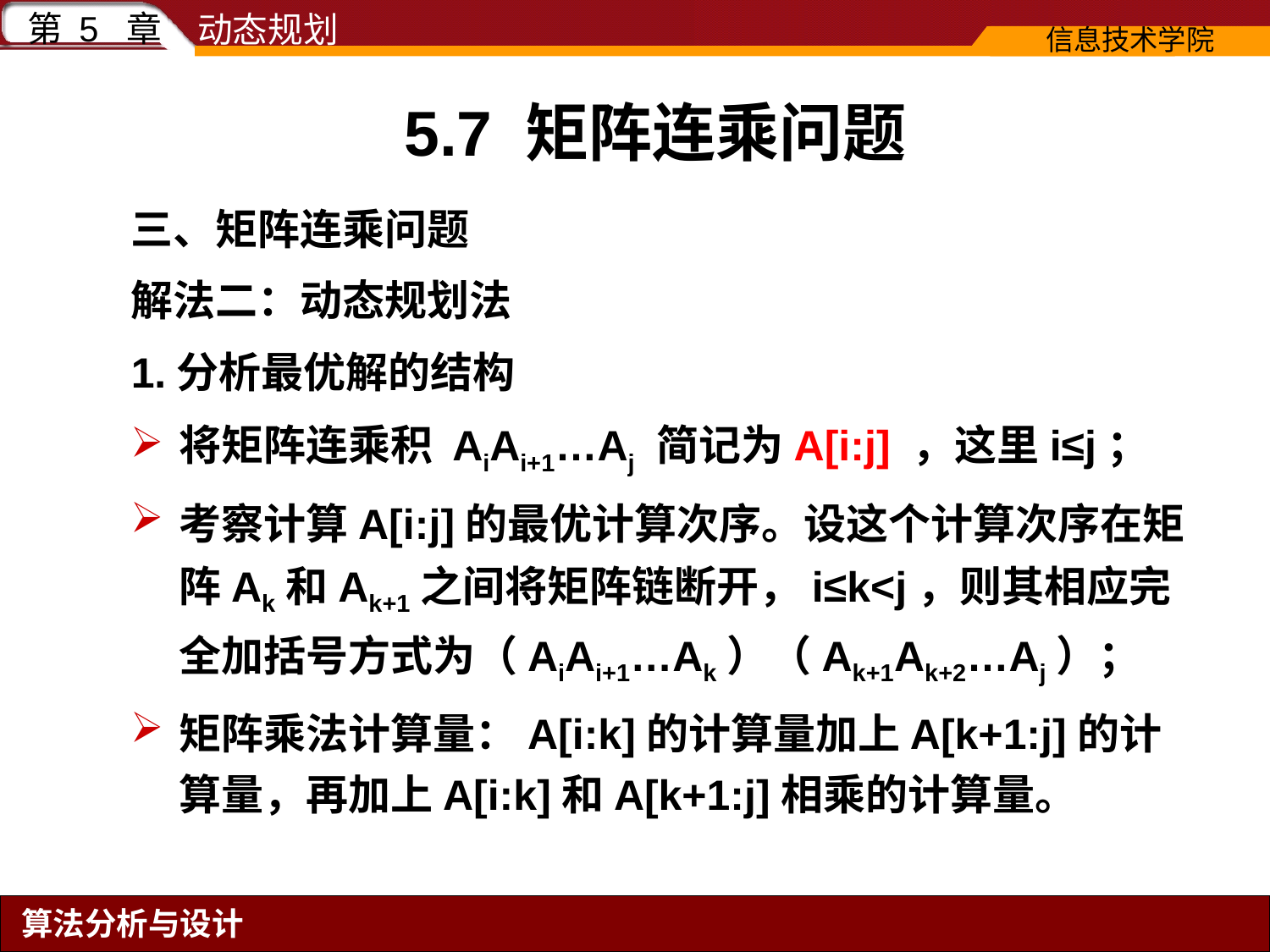

# 5.7 矩阵连乘问题
三、矩阵连乘问题
解法二：动态规划法
1.分析最优解的结构
将矩阵连乘积 AiAi+1…Aj 简记为A[i:j] ，这里i≤j；
考察计算A[i:j]的最优计算次序。设这个计算次序在矩阵Ak和Ak+1之间将矩阵链断开，i≤k<j，则其相应完全加括号方式为（AiAi+1…Ak）（Ak+1Ak+2…Aj）；
矩阵乘法计算量：A[i:k]的计算量加上A[k+1:j]的计算量，再加上A[i:k]和A[k+1:j]相乘的计算量。